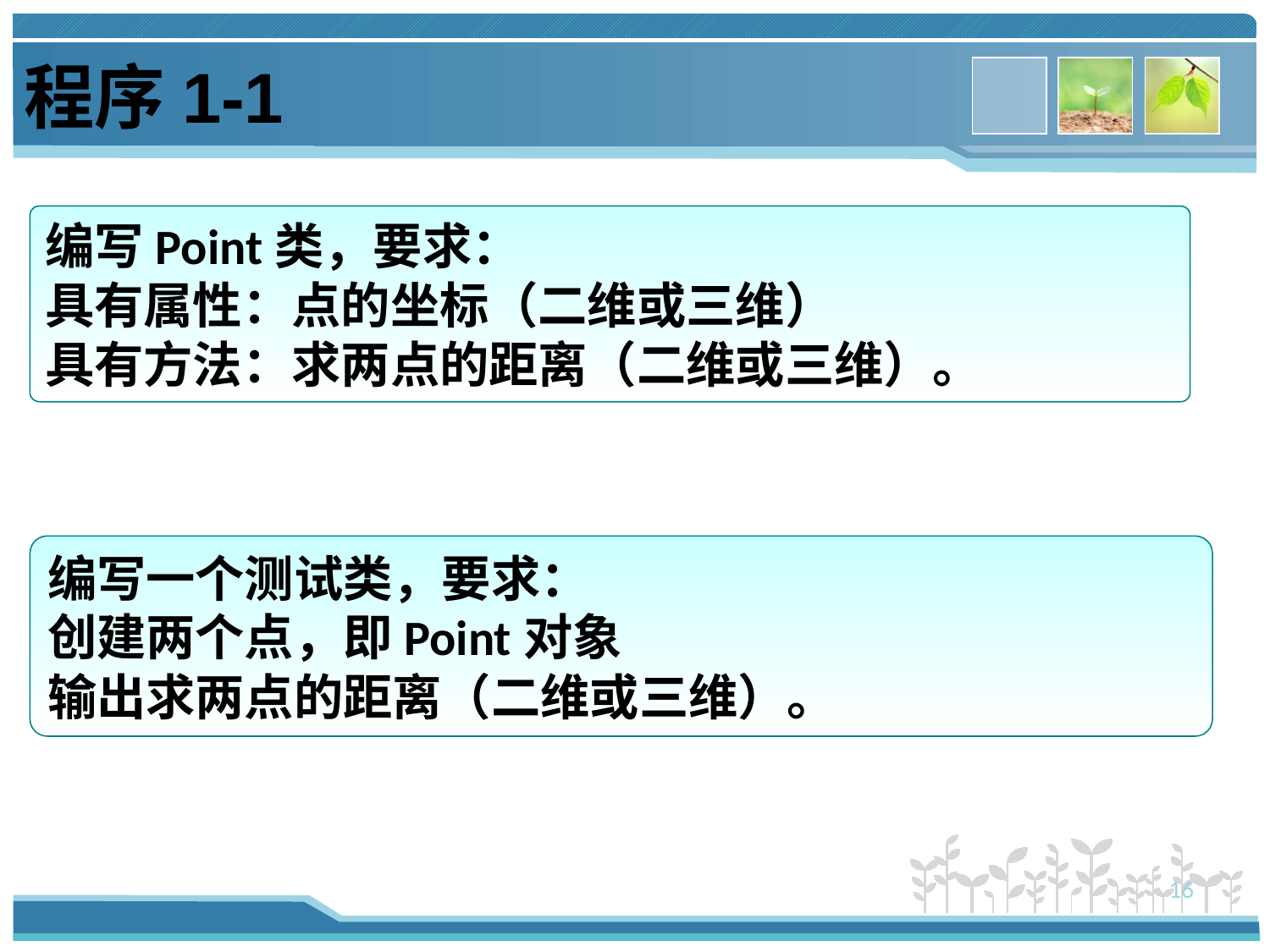

程序1-1
编写Point类，要求：
具有属性：点的坐标（二维或三维）
具有方法：求两点的距离（二维或三维）。
编写一个测试类，要求：
创建两个点，即Point对象
输出求两点的距离（二维或三维）。
16